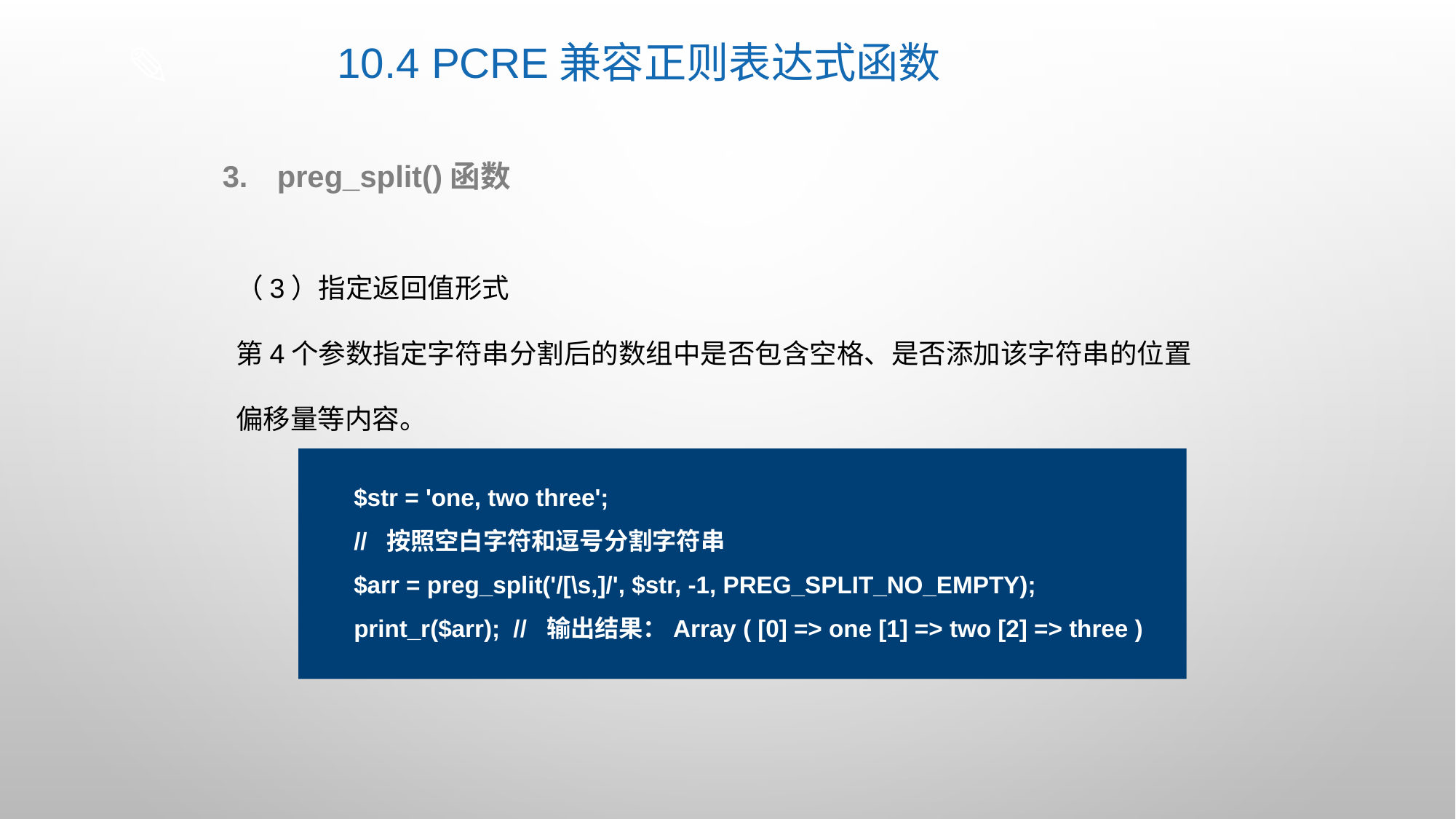

# 10.4 PCRE兼容正则表达式函数
preg_split()函数
（3）指定返回值形式
第4个参数指定字符串分割后的数组中是否包含空格、是否添加该字符串的位置偏移量等内容。

$str = 'one, two three';
//  按照空白字符和逗号分割字符串
$arr = preg_split('/[\s,]/', $str, -1, PREG_SPLIT_NO_EMPTY);
print_r($arr);  //  输出结果：Array ( [0] => one [1] => two [2] => three )